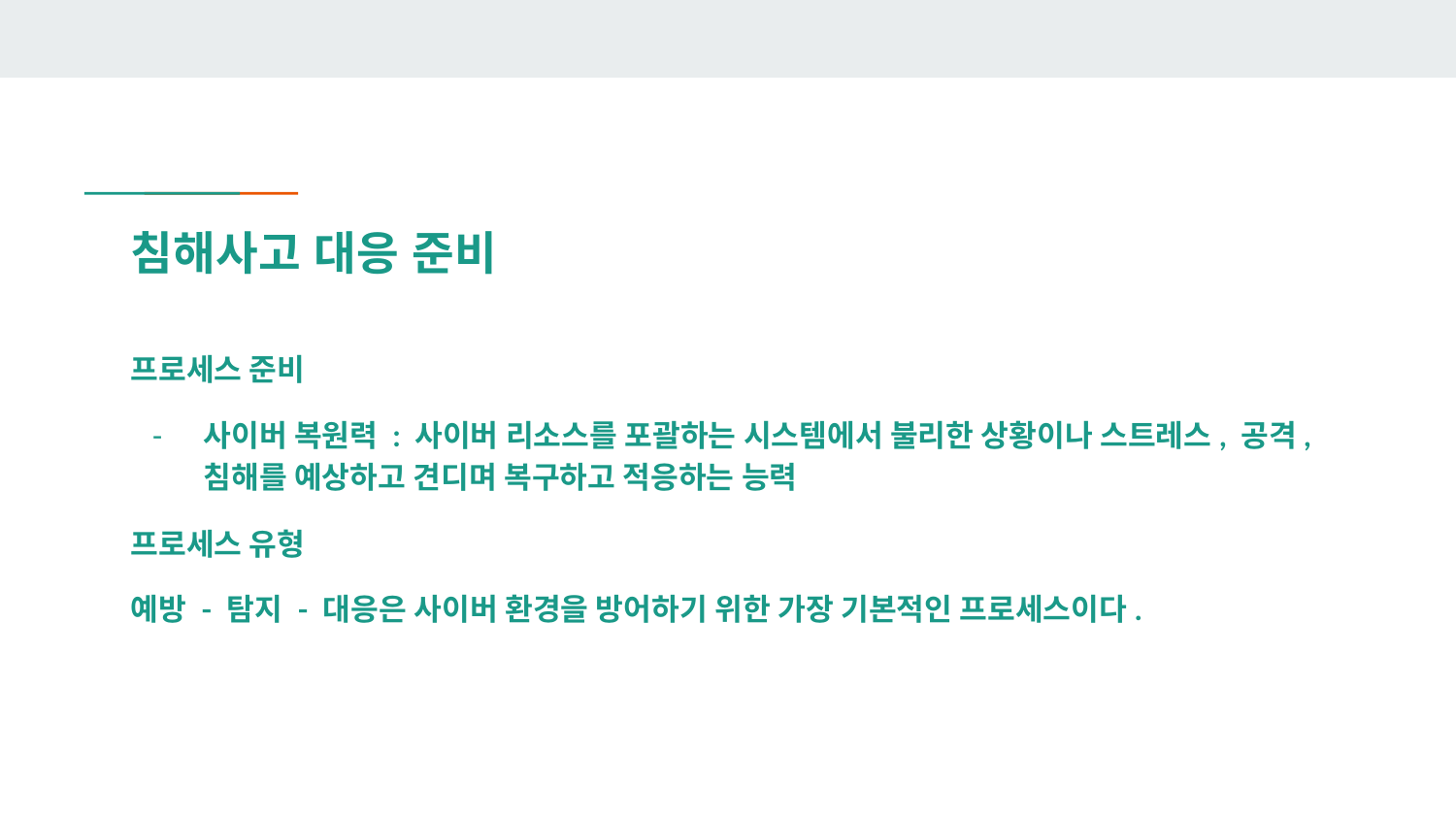

# 침해사고 대응 준비
프로세스 준비
사이버 복원력 : 사이버 리소스를 포괄하는 시스템에서 불리한 상황이나 스트레스, 공격, 침해를 예상하고 견디며 복구하고 적응하는 능력
프로세스 유형
예방 - 탐지 - 대응은 사이버 환경을 방어하기 위한 가장 기본적인 프로세스이다.